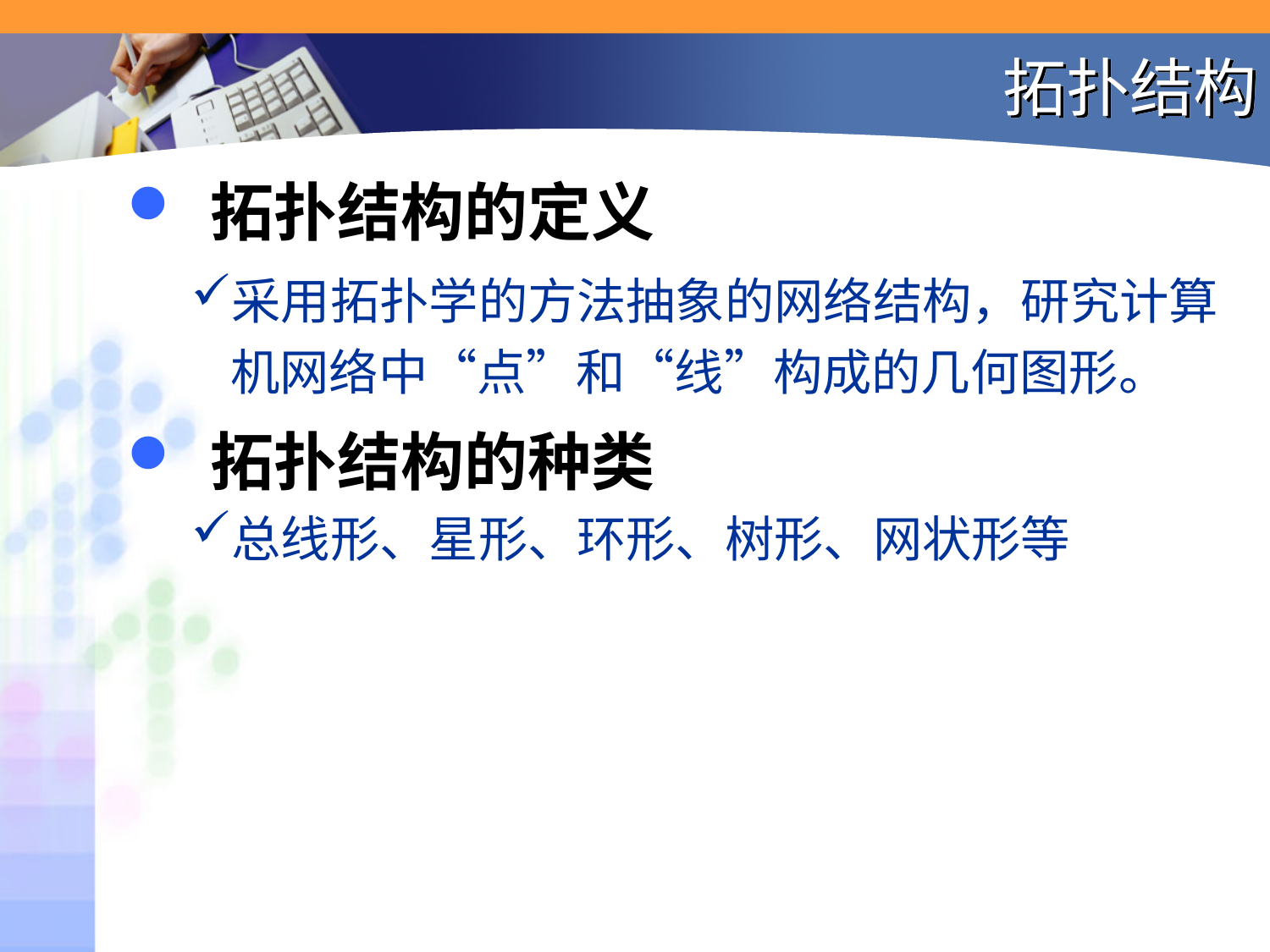

# 拓扑结构
 拓扑结构的定义
采用拓扑学的方法抽象的网络结构，研究计算机网络中“点”和“线”构成的几何图形。
 拓扑结构的种类
总线形、星形、环形、树形、网状形等